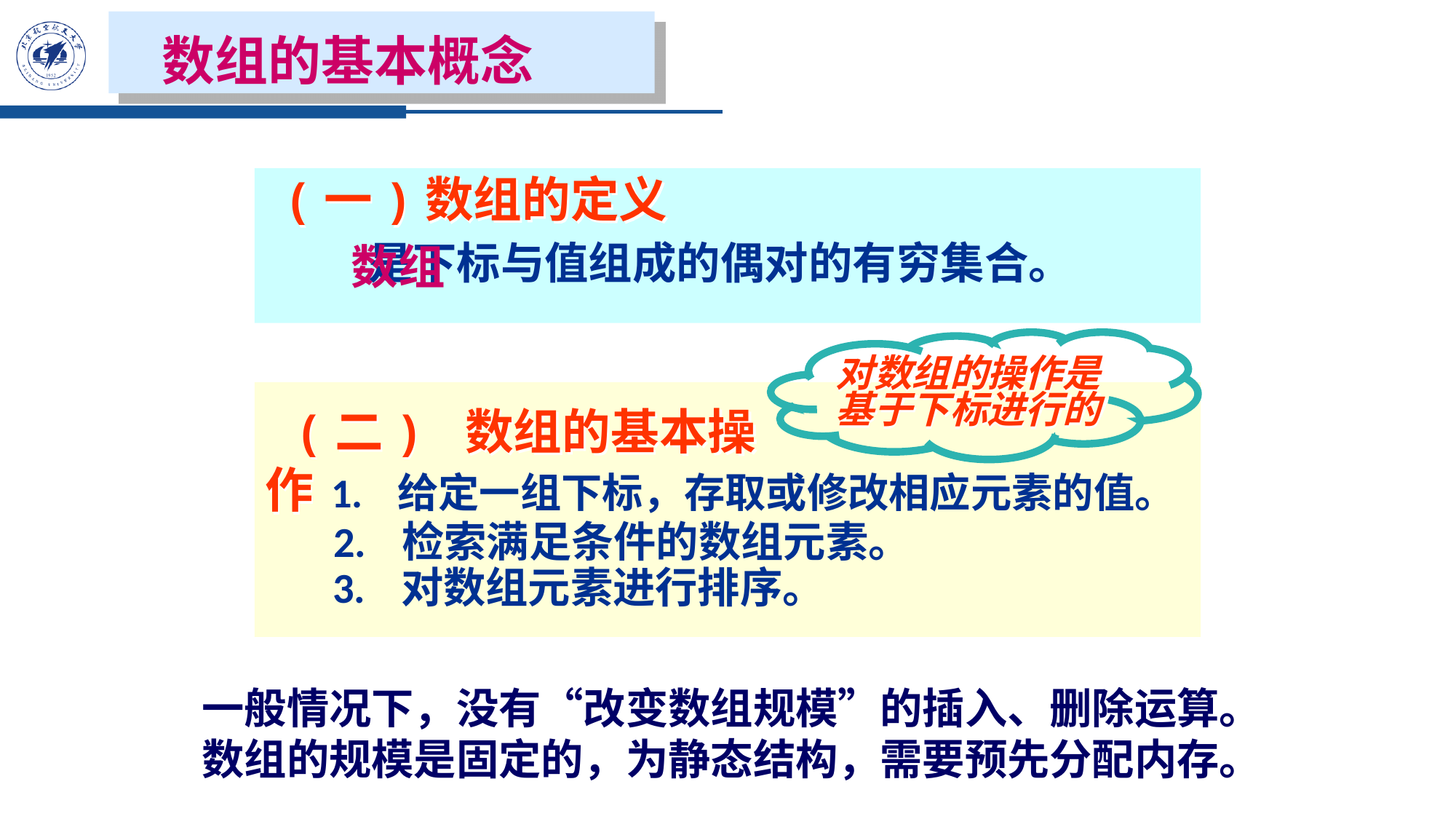

数组的基本概念
(一)数组的定义

       是下标与值组成的偶对的有穷集合。
 数组

对数组的操作是
基于下标进行的

 (二) 数组的基本操作
1. 给定一组下标，存取或修改相应元素的值。
2. 检索满足条件的数组元素。
3. 对数组元素进行排序。
一般情况下，没有“改变数组规模”的插入、删除运算。
数组的规模是固定的，为静态结构，需要预先分配内存。